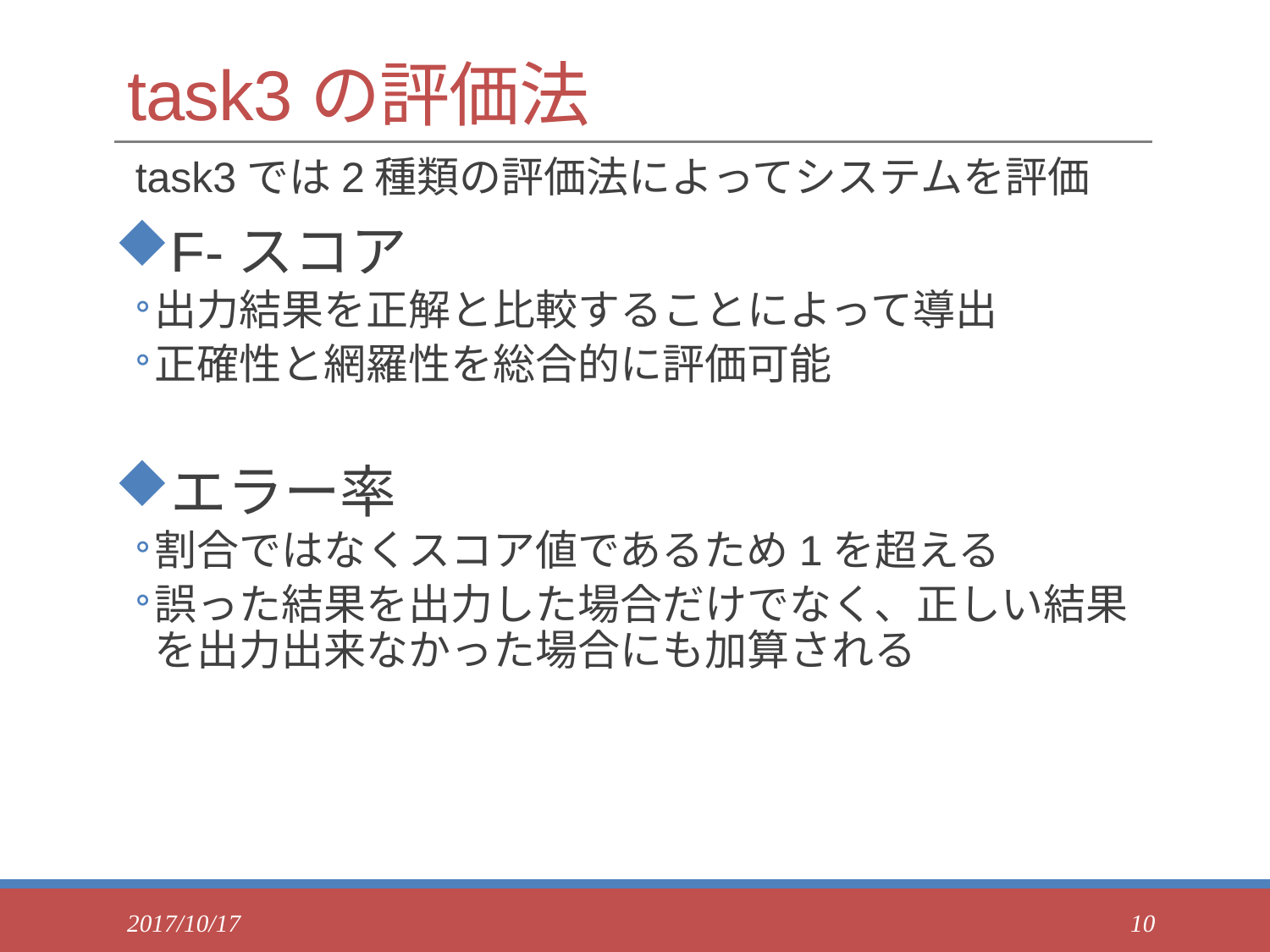

# task3の評価法
task3では2種類の評価法によってシステムを評価
F-スコア
出力結果を正解と比較することによって導出
正確性と網羅性を総合的に評価可能

エラー率
割合ではなくスコア値であるため1を超える
誤った結果を出力した場合だけでなく、正しい結果を出力出来なかった場合にも加算される
2017/10/17
10